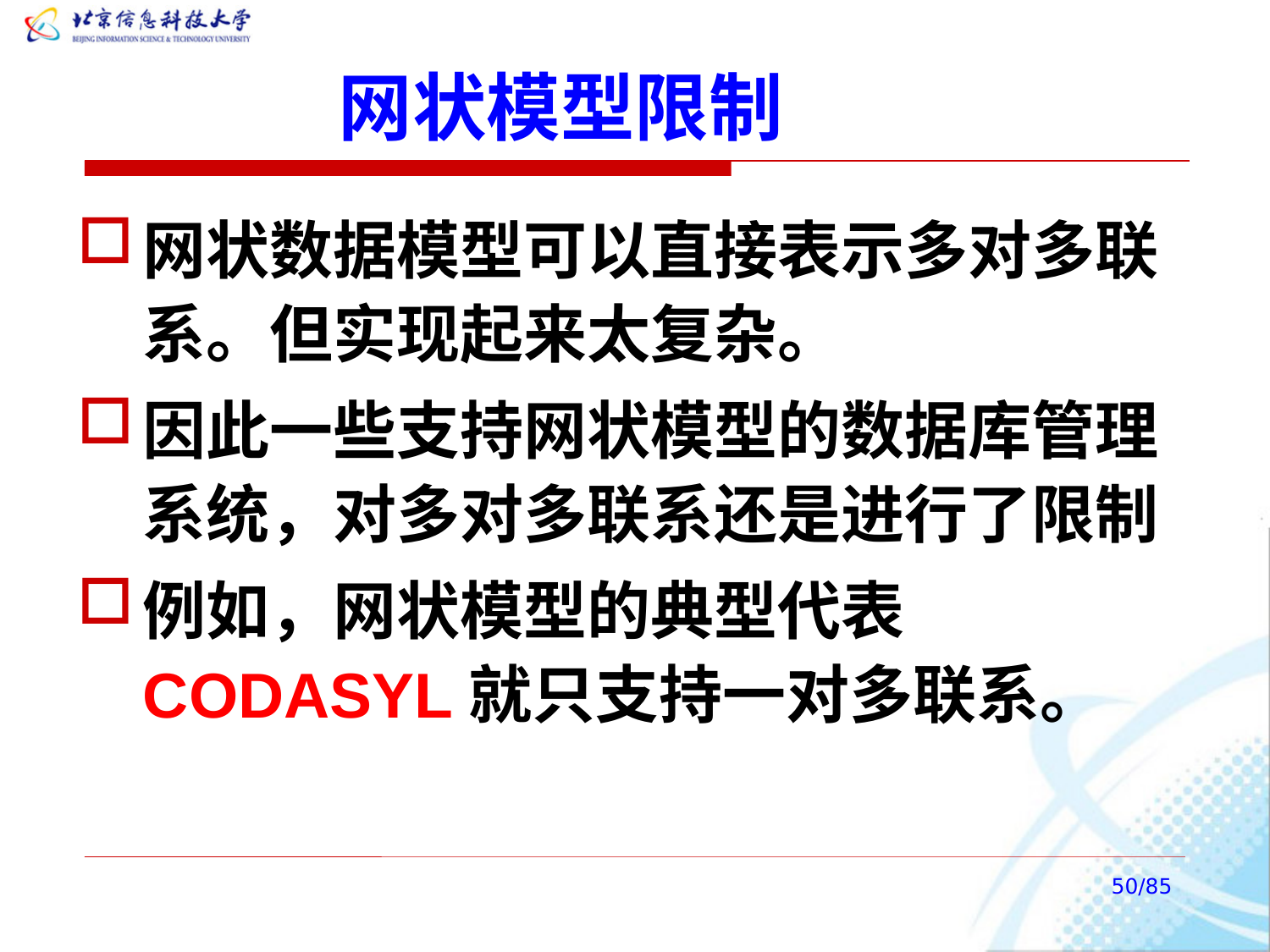

# 网状模型限制
网状数据模型可以直接表示多对多联系。但实现起来太复杂。
因此一些支持网状模型的数据库管理系统，对多对多联系还是进行了限制
例如，网状模型的典型代表CODASYL就只支持一对多联系。

50/85